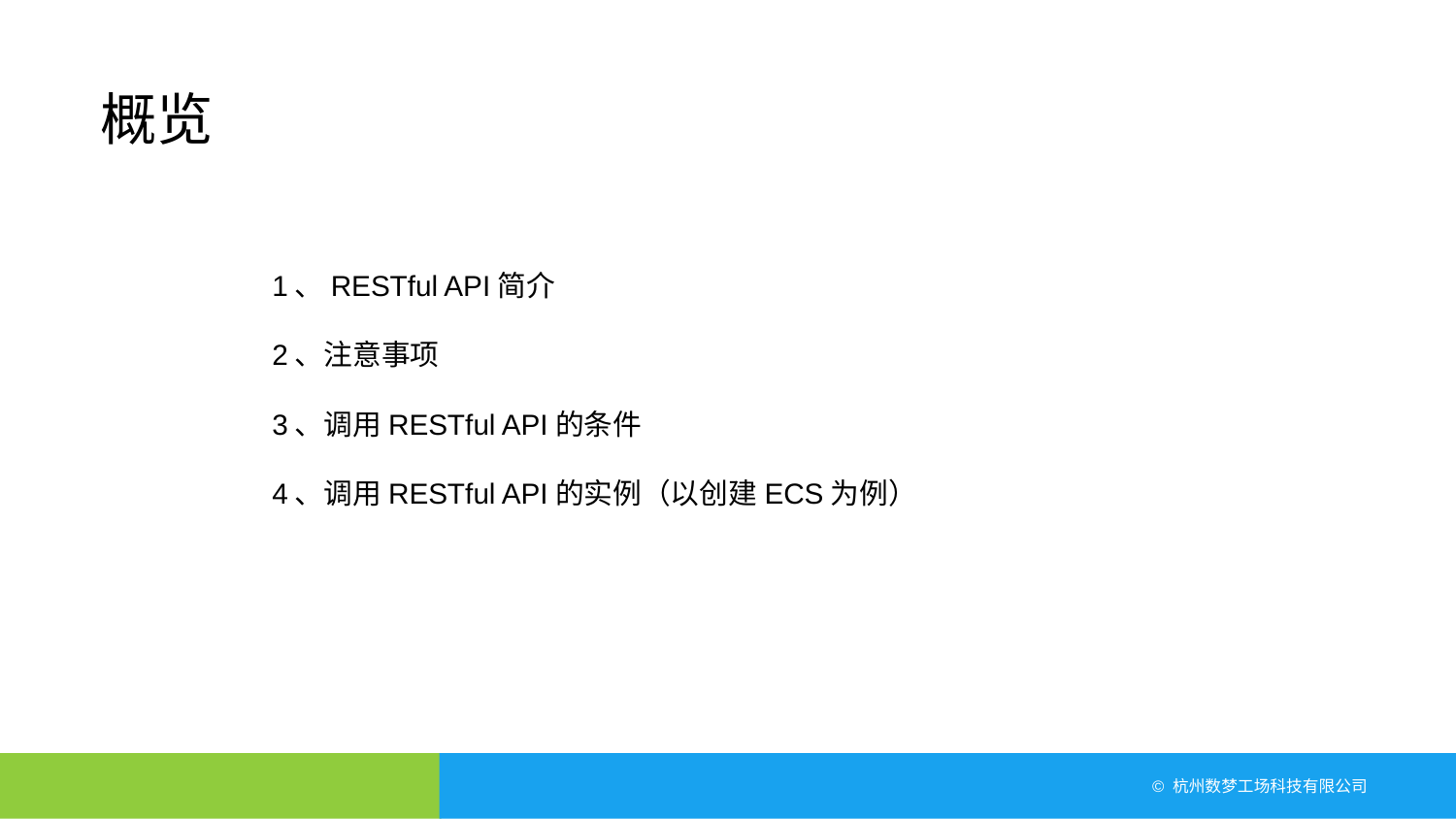

概览
1、RESTful API简介

2、注意事项

3、调用RESTful API的条件

4、调用RESTful API的实例（以创建ECS为例）